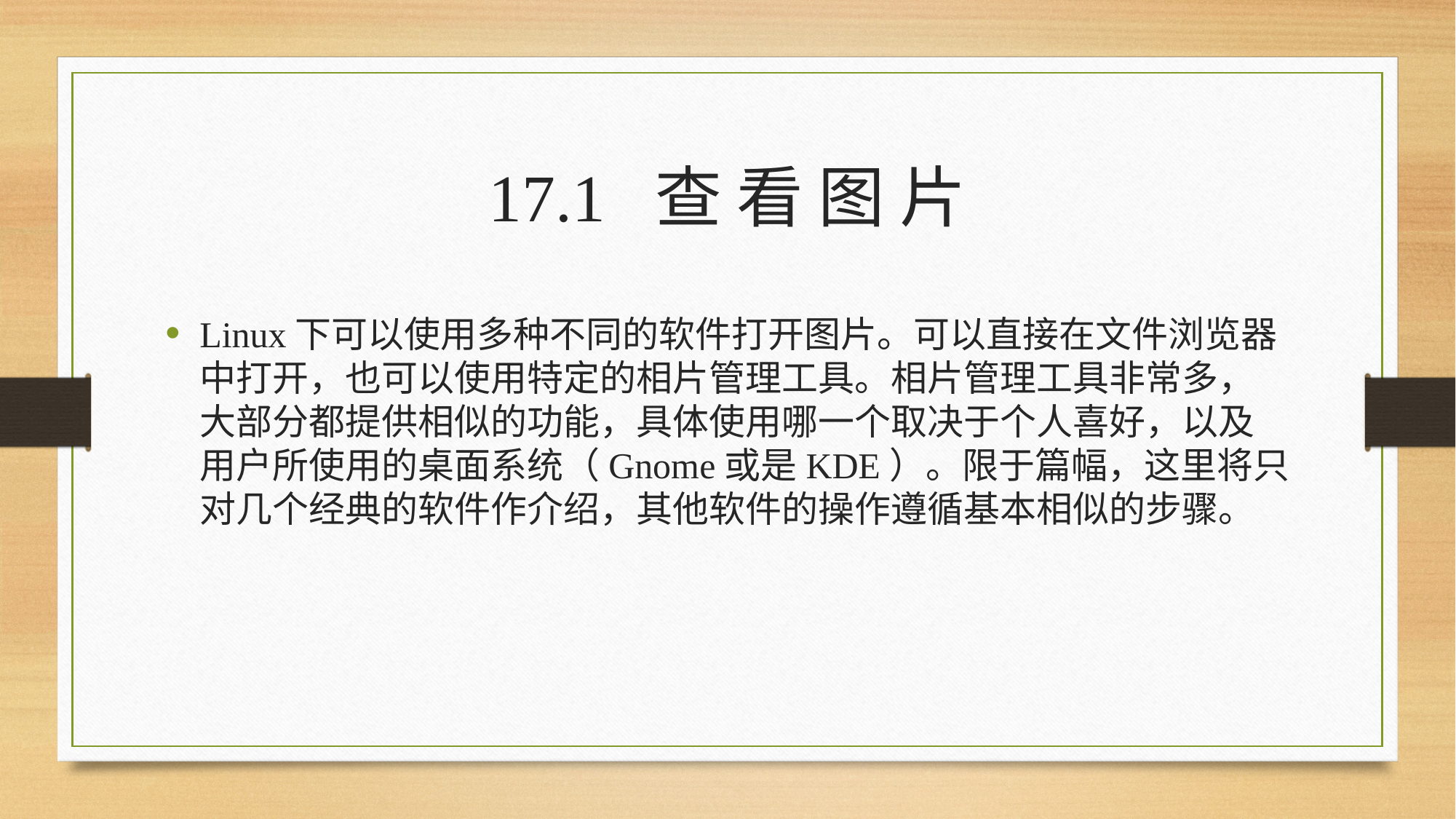

# 17.1  查 看 图 片
Linux下可以使用多种不同的软件打开图片。可以直接在文件浏览器中打开，也可以使用特定的相片管理工具。相片管理工具非常多，大部分都提供相似的功能，具体使用哪一个取决于个人喜好，以及用户所使用的桌面系统（Gnome或是KDE）。限于篇幅，这里将只对几个经典的软件作介绍，其他软件的操作遵循基本相似的步骤。